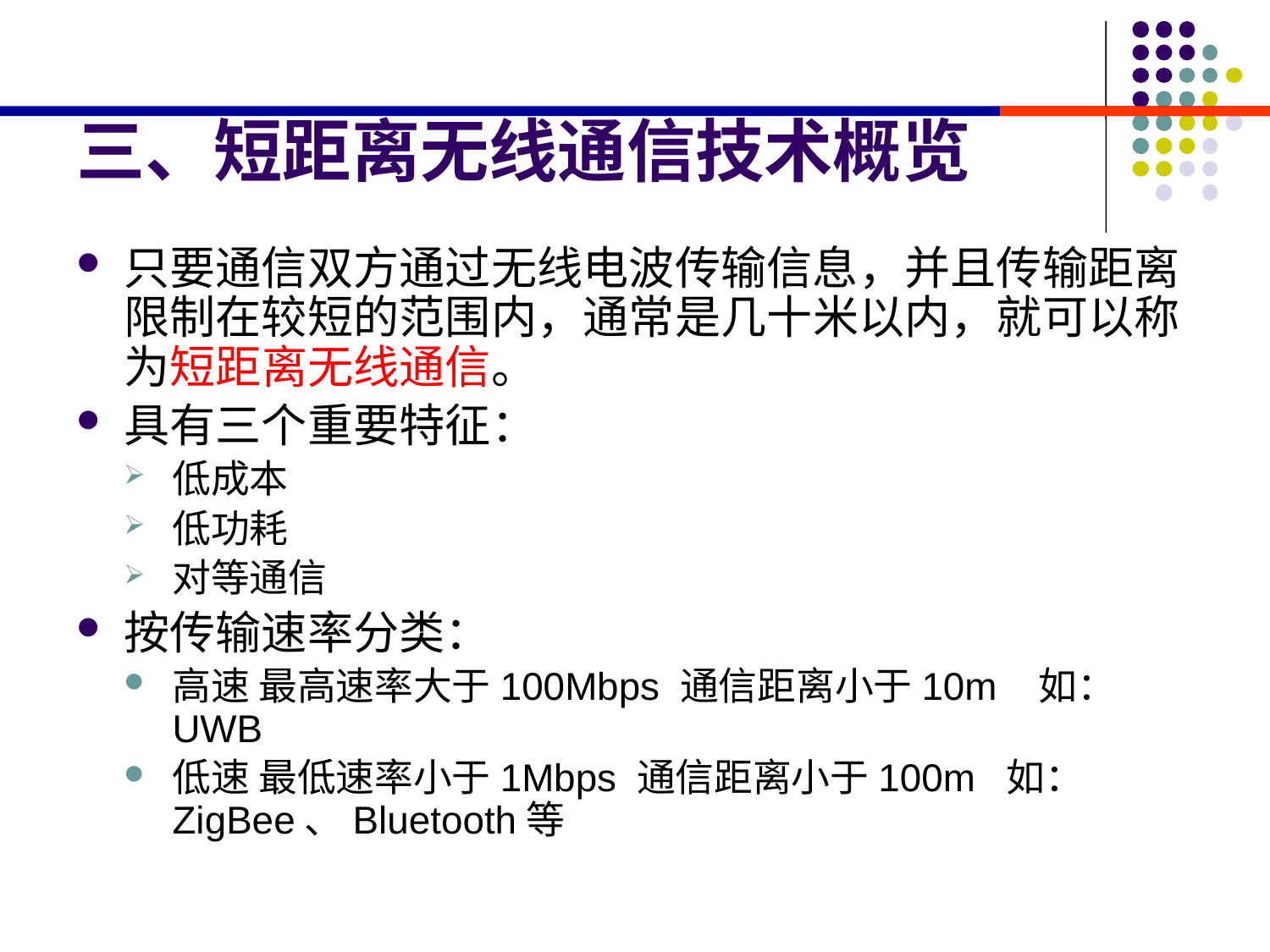

# 三、短距离无线通信技术概览
只要通信双方通过无线电波传输信息，并且传输距离限制在较短的范围内，通常是几十米以内，就可以称为短距离无线通信。
具有三个重要特征：
低成本
低功耗
对等通信
按传输速率分类：
高速 最高速率大于100Mbps 通信距离小于10m   如：UWB
低速 最低速率小于1Mbps 通信距离小于100m  如：ZigBee、Bluetooth等